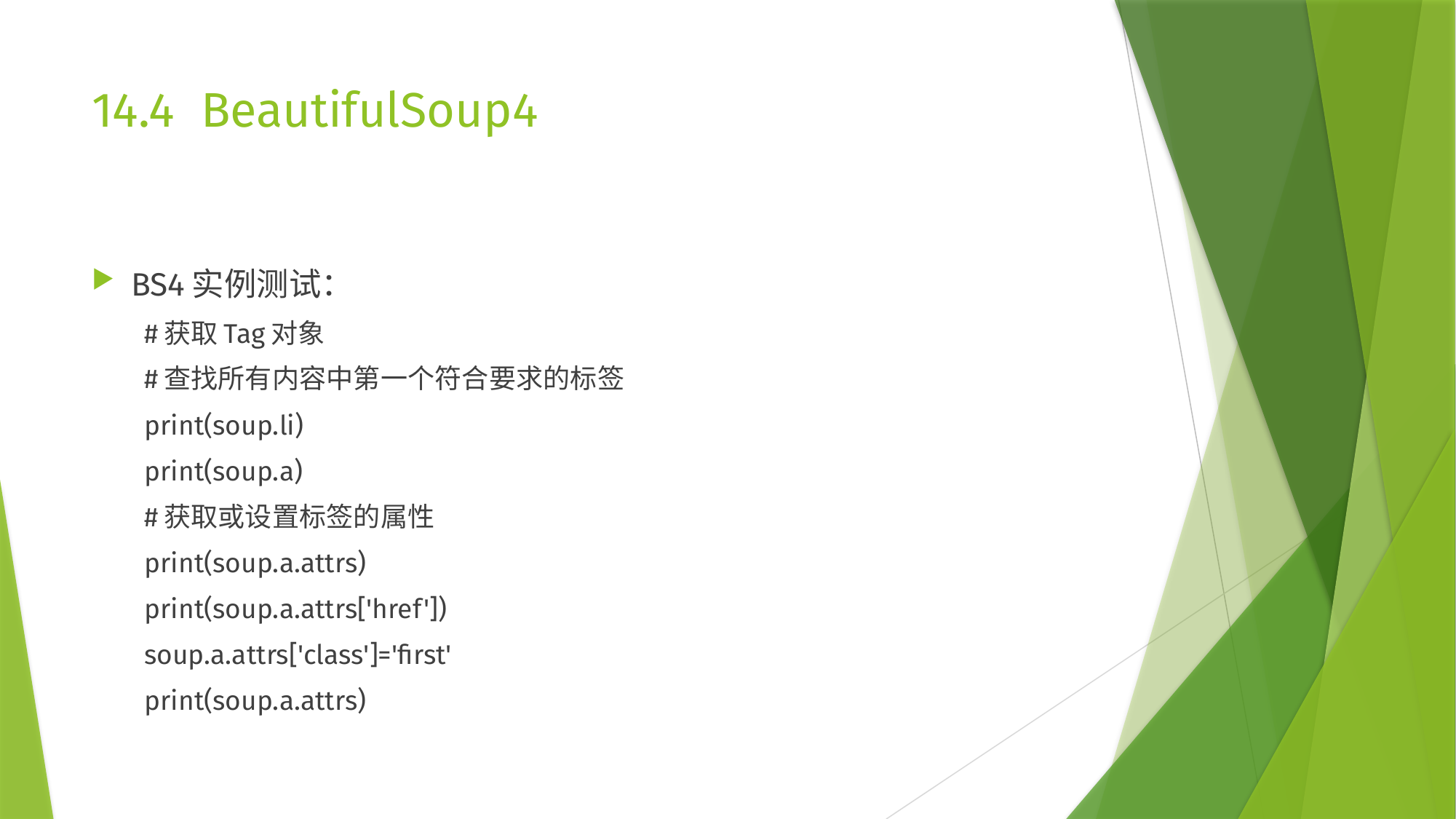

# 14.4	BeautifulSoup4
BS4实例测试：
#获取Tag对象
#查找所有内容中第一个符合要求的标签
print(soup.li)
print(soup.a)
#获取或设置标签的属性
print(soup.a.attrs)
print(soup.a.attrs['href'])
soup.a.attrs['class']='first'
print(soup.a.attrs)